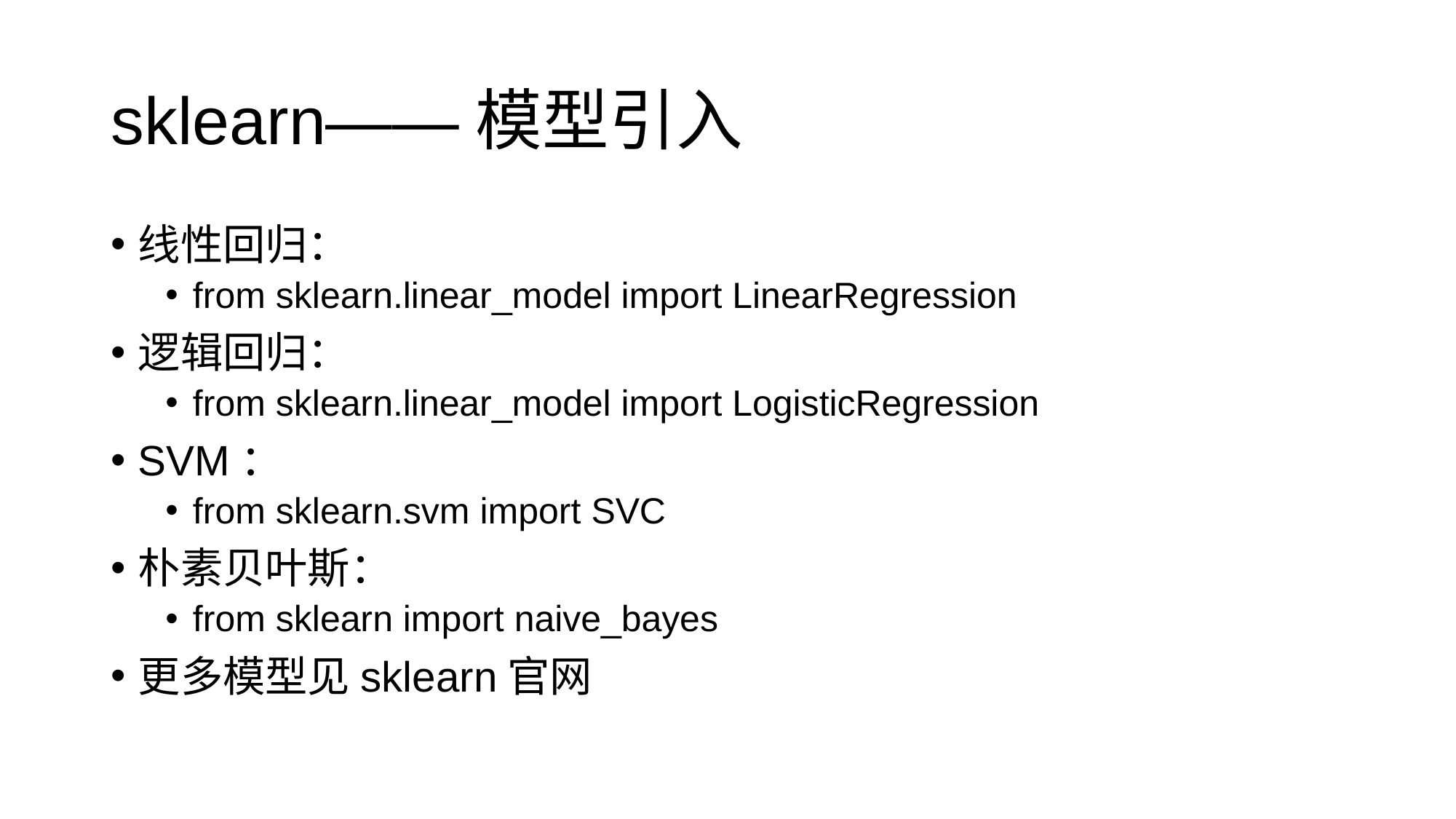

# sklearn——模型引入
线性回归：
from sklearn.linear_model import LinearRegression
逻辑回归：
from sklearn.linear_model import LogisticRegression
SVM：
from sklearn.svm import SVC
朴素贝叶斯：
from sklearn import naive_bayes
更多模型见sklearn官网